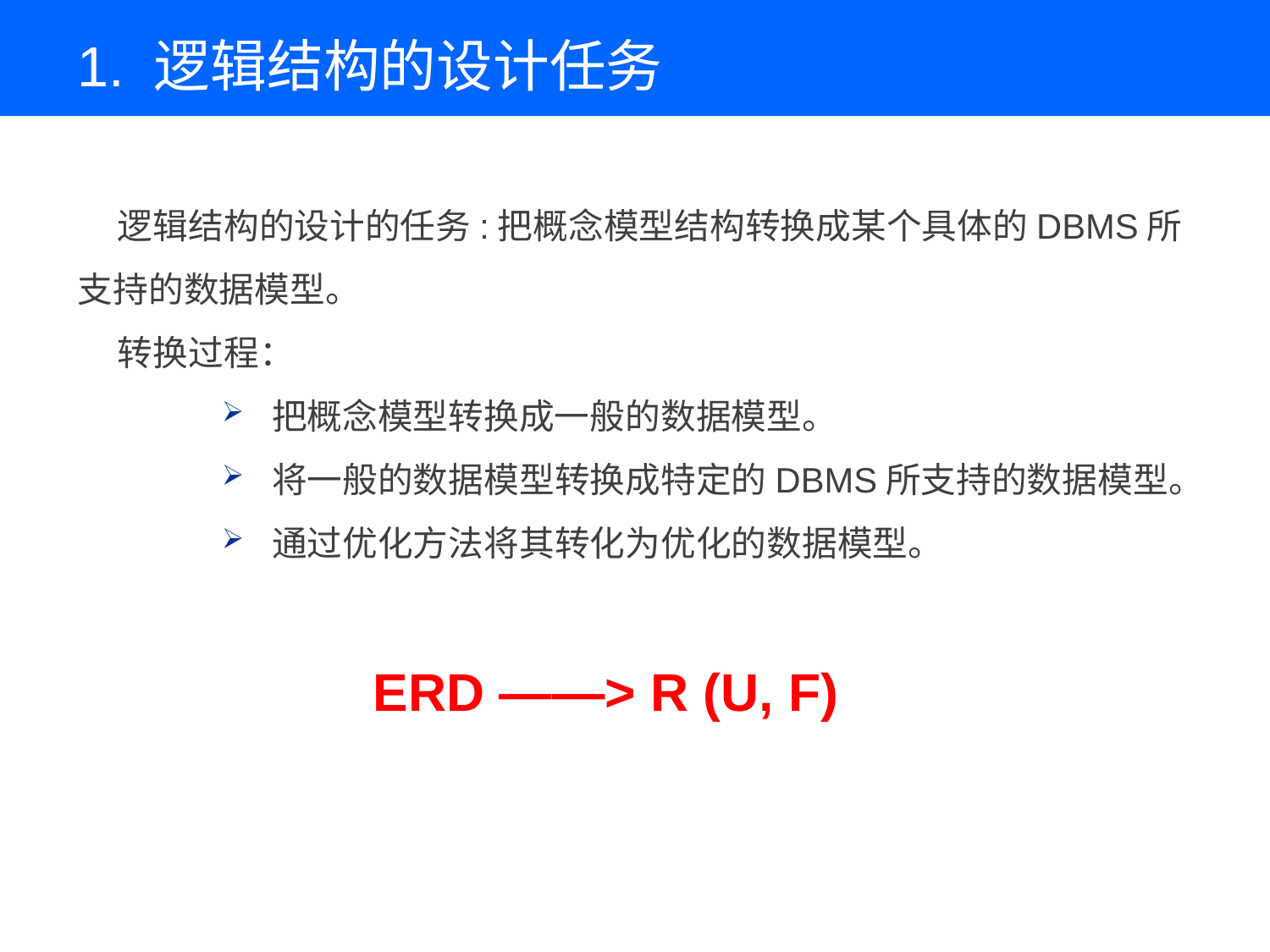

# 1. 逻辑结构的设计任务
    逻辑结构的设计的任务:把概念模型结构转换成某个具体的DBMS所支持的数据模型。
    转换过程：
把概念模型转换成一般的数据模型。
将一般的数据模型转换成特定的DBMS所支持的数据模型。
通过优化方法将其转化为优化的数据模型。

               ERD ——> R (U, F)